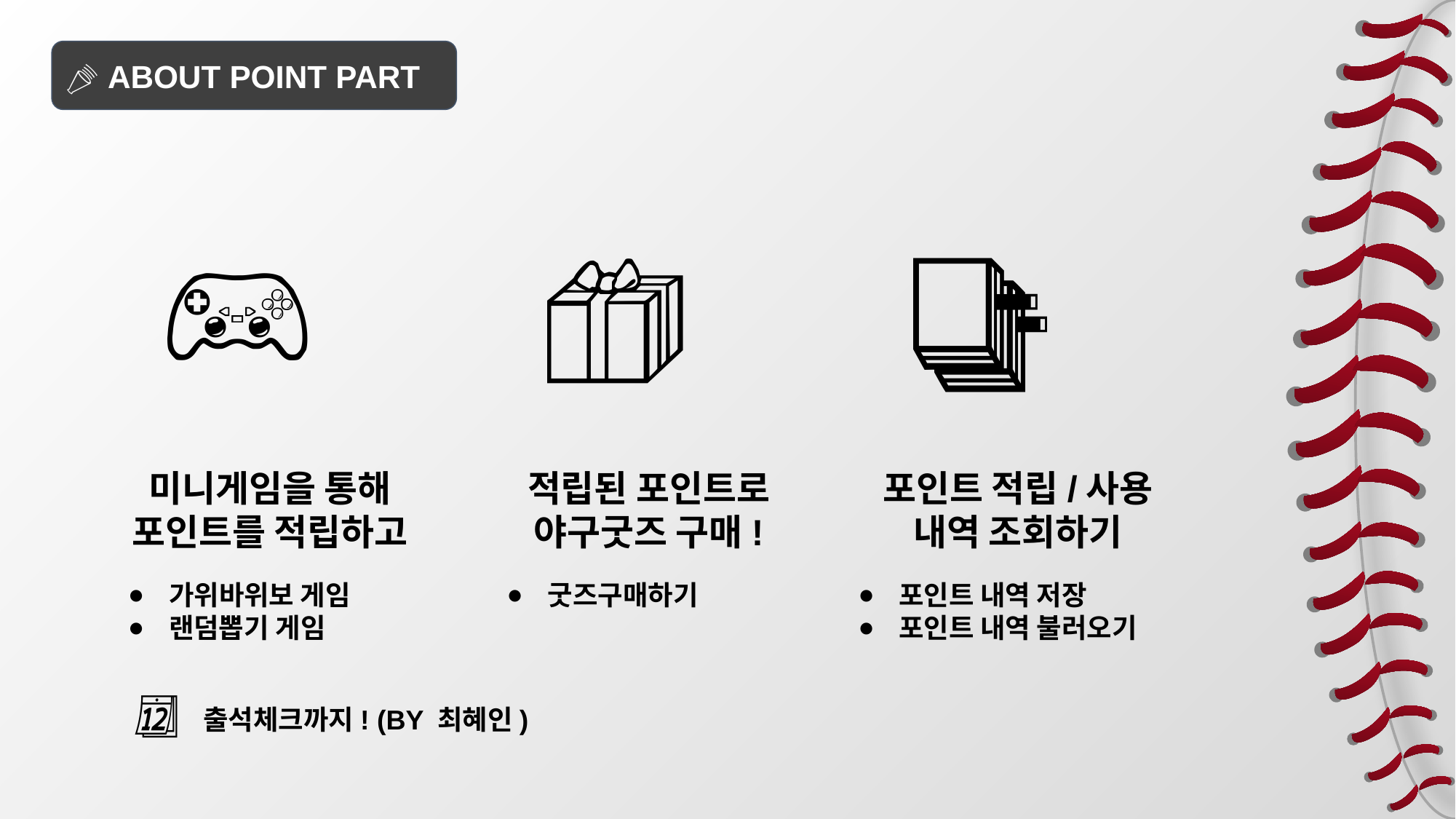

📣 ABOUT POINT PART

🎮
🎁
📑

미니게임을 통해 포인트를 적립하고

가위바위보 게임
랜덤뽑기 게임

적립된 포인트로
야구굿즈 구매!

굿즈구매하기

포인트 적립/사용
내역 조회하기

포인트 내역 저장
포인트 내역 불러오기

📆 출석체크까지! (BY 최혜인)